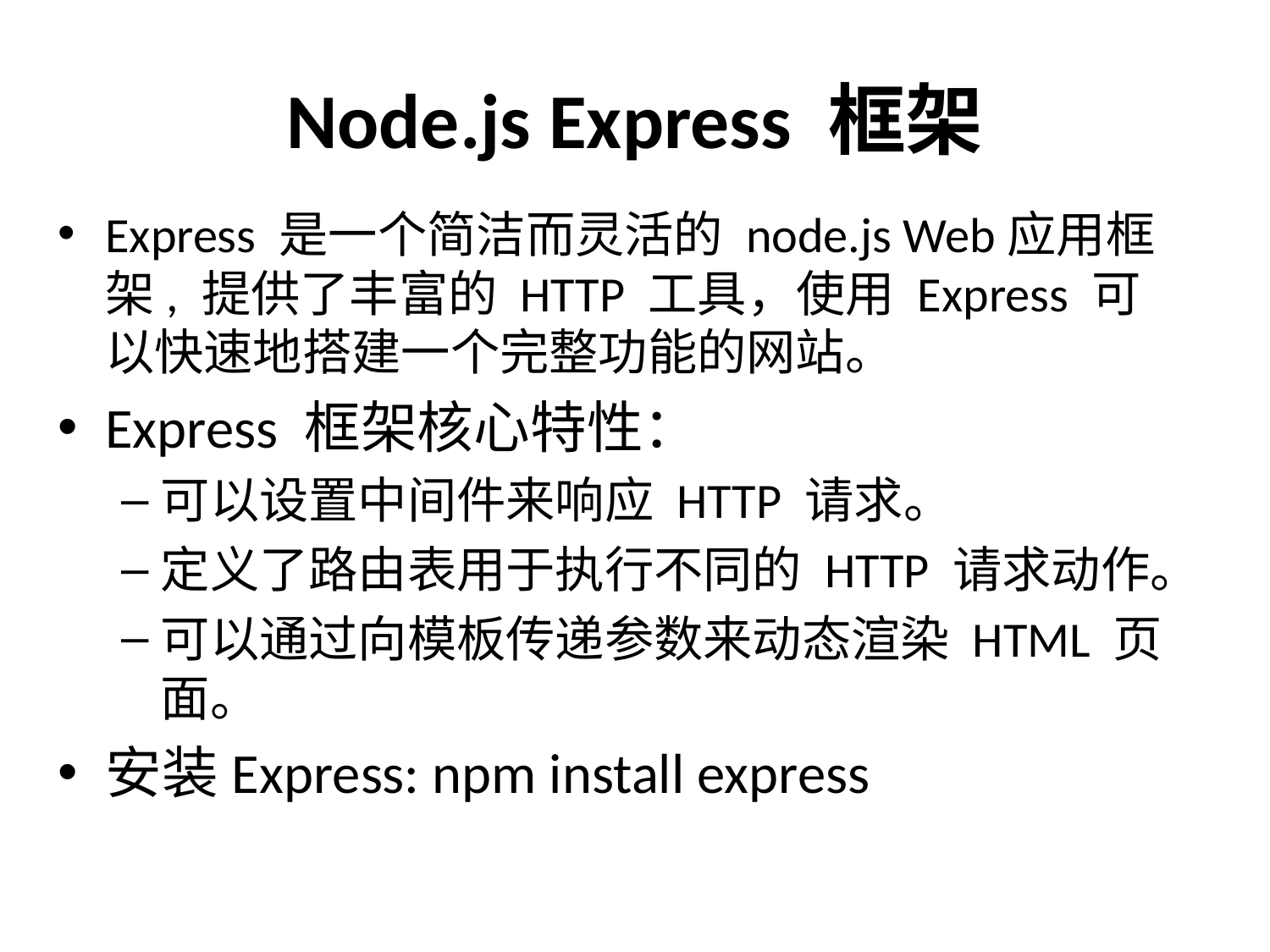

# Node.js Express 框架
Express 是一个简洁而灵活的 node.js Web应用框架, 提供了丰富的 HTTP 工具，使用 Express 可以快速地搭建一个完整功能的网站。
Express 框架核心特性：
可以设置中间件来响应 HTTP 请求。
定义了路由表用于执行不同的 HTTP 请求动作。
可以通过向模板传递参数来动态渲染 HTML 页面。
安装Express: npm install express